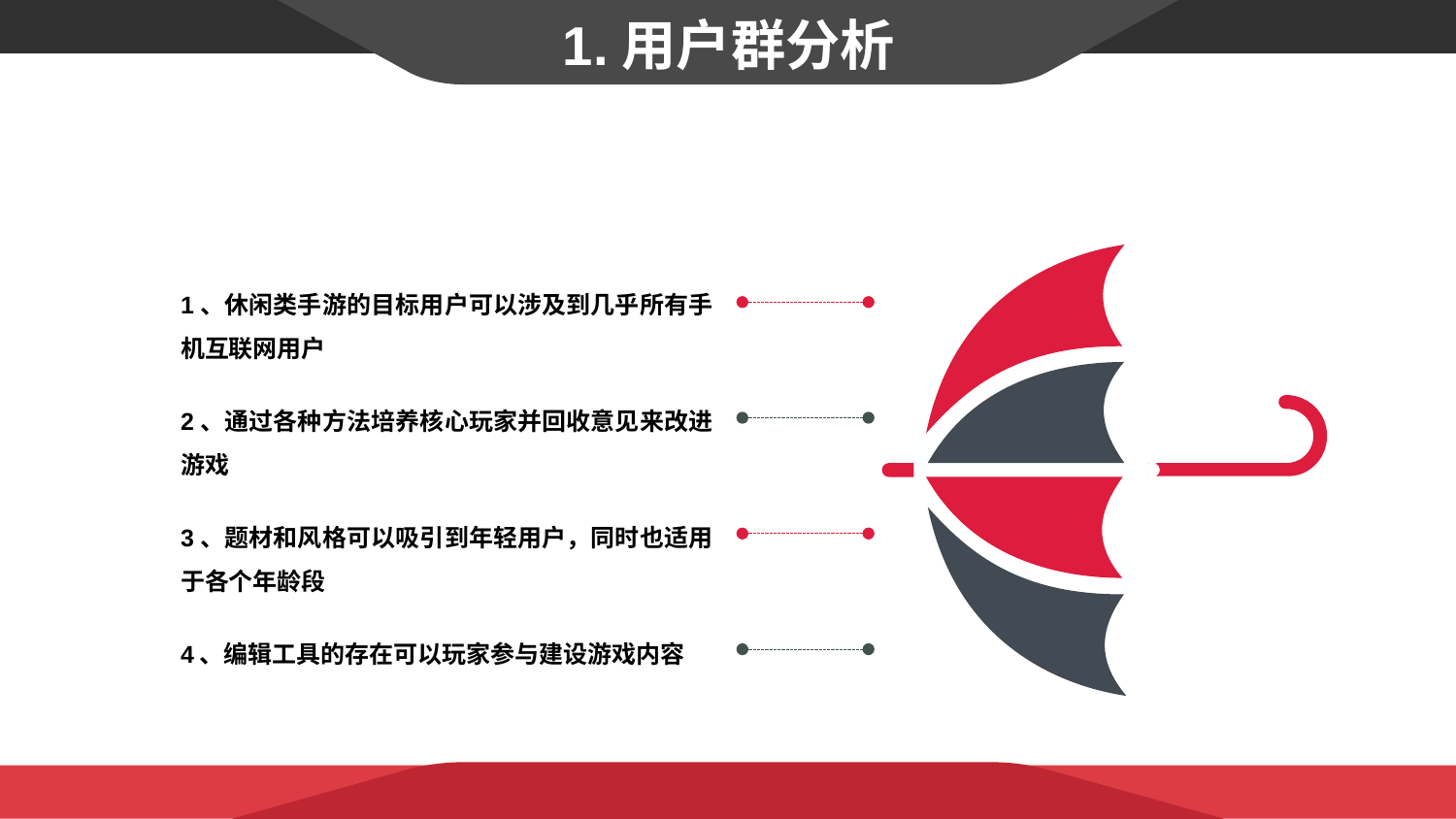

1.用户群分析

1、休闲类手游的目标用户可以涉及到几乎所有手机互联网用户
2、通过各种方法培养核心玩家并回收意见来改进游戏
3、题材和风格可以吸引到年轻用户，同时也适用于各个年龄段
4、编辑工具的存在可以玩家参与建设游戏内容